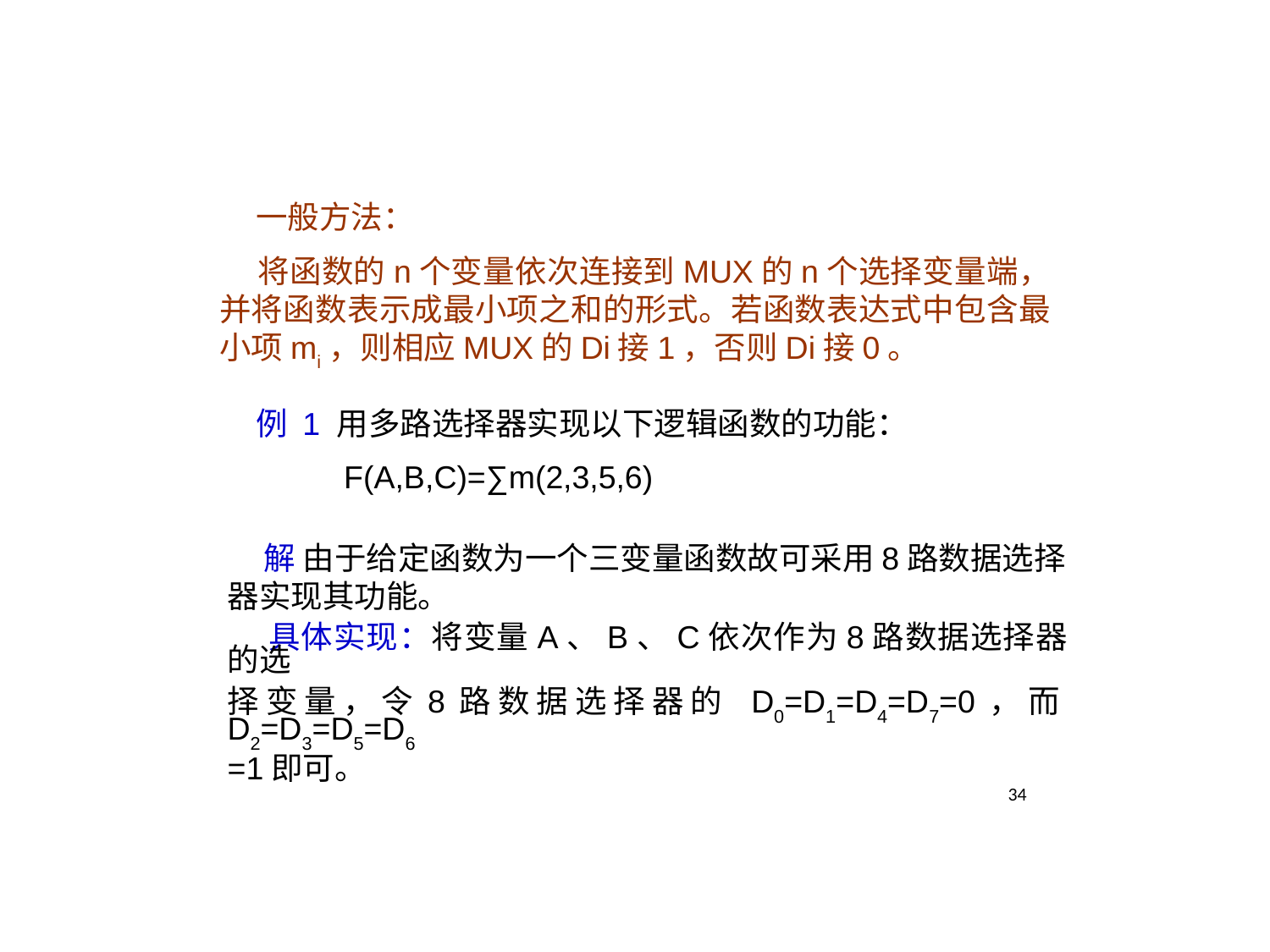

一般方法：
    将函数的n个变量依次连接到MUX的n个选择变量端，并将函数表示成最小项之和的形式。若函数表达式中包含最小项mi，则相应MUX的Di接1，否则Di接0。

    例 1 用多路选择器实现以下逻辑函数的功能：
              F(A,B,C)=∑m(2,3,5,6)
    解 由于给定函数为一个三变量函数故可采用8路数据选择器实现其功能。
    具体实现：将变量A、B、C依次作为8路数据选择器的选
择变量，令8路数据选择器的 D0=D1=D4=D7=0，而D2=D3=D5=D6
=1即可。
34